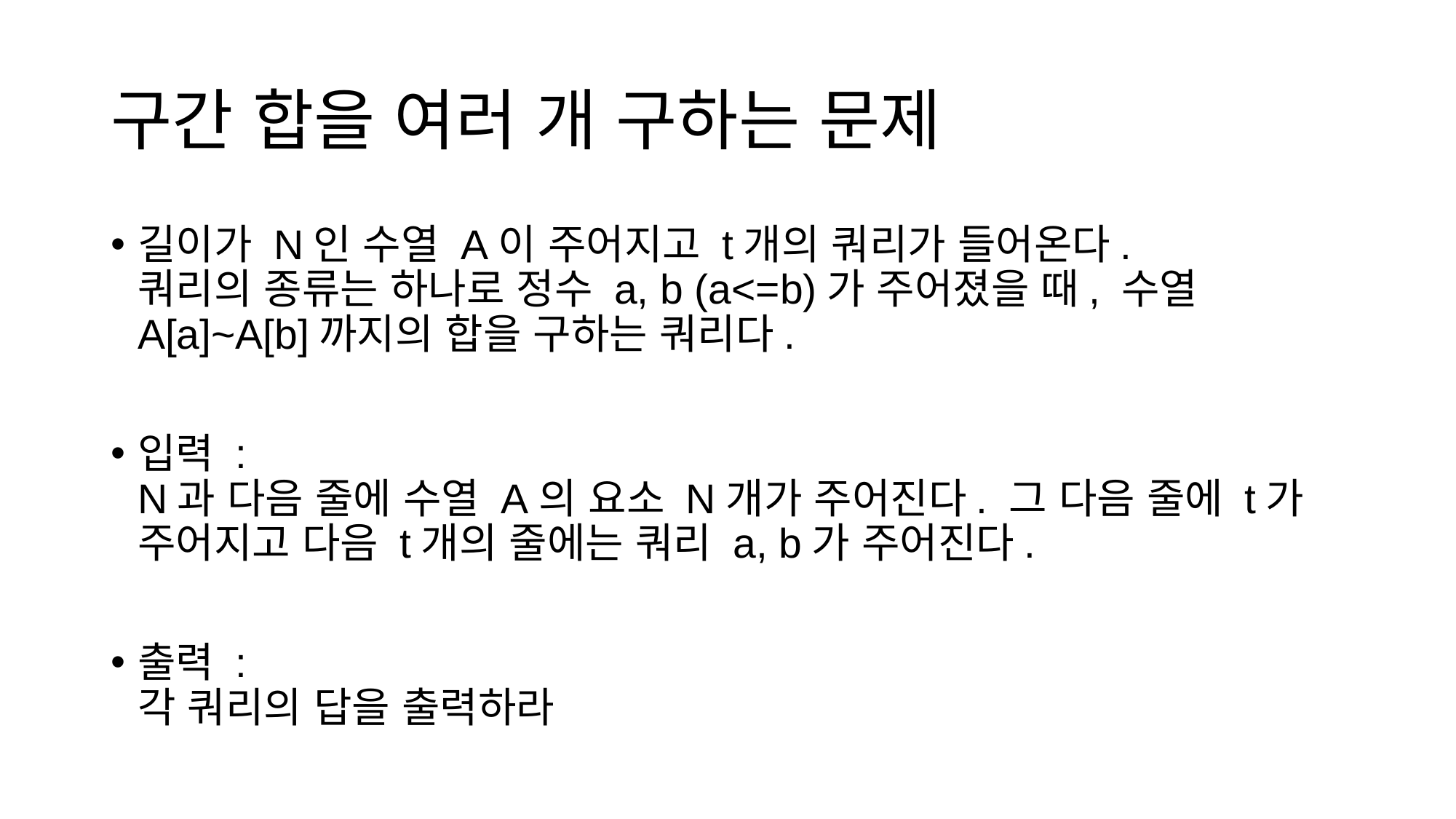

# 구간 합을 여러 개 구하는 문제
길이가 N인 수열 A이 주어지고 t개의 쿼리가 들어온다.
쿼리의 종류는 하나로 정수 a, b (a<=b)가 주어졌을 때, 수열 A[a]~A[b]까지의 합을 구하는 쿼리다.

입력 :
N과 다음 줄에 수열 A의 요소 N개가 주어진다. 그 다음 줄에 t가 주어지고 다음 t개의 줄에는 쿼리 a, b가 주어진다.

출력 :
각 쿼리의 답을 출력하라